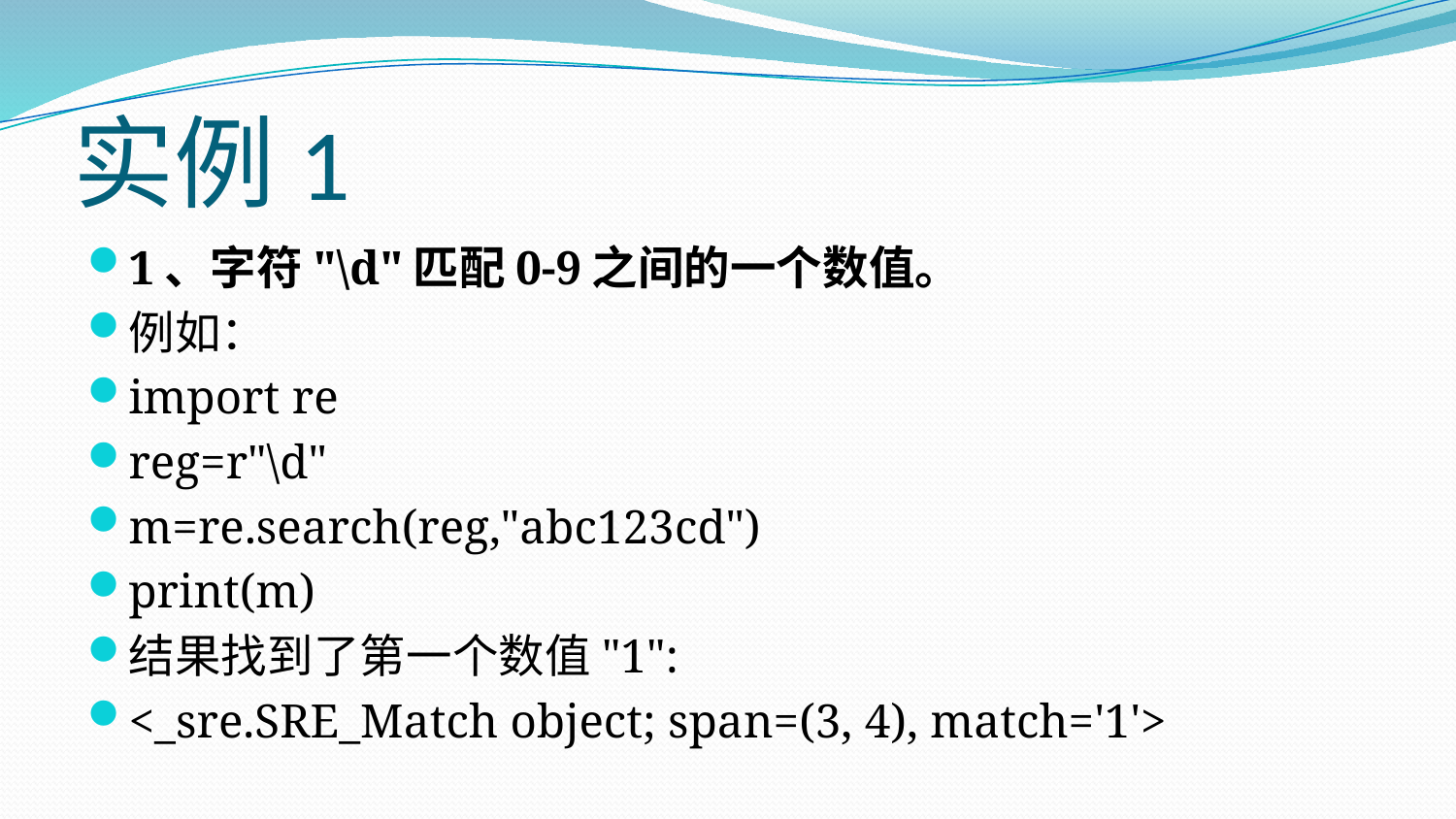

# 实例1
1、字符"\d"匹配0-9之间的一个数值。
例如：
import re
reg=r"\d"
m=re.search(reg,"abc123cd")
print(m)
结果找到了第一个数值"1":
<_sre.SRE_Match object; span=(3, 4), match='1'>